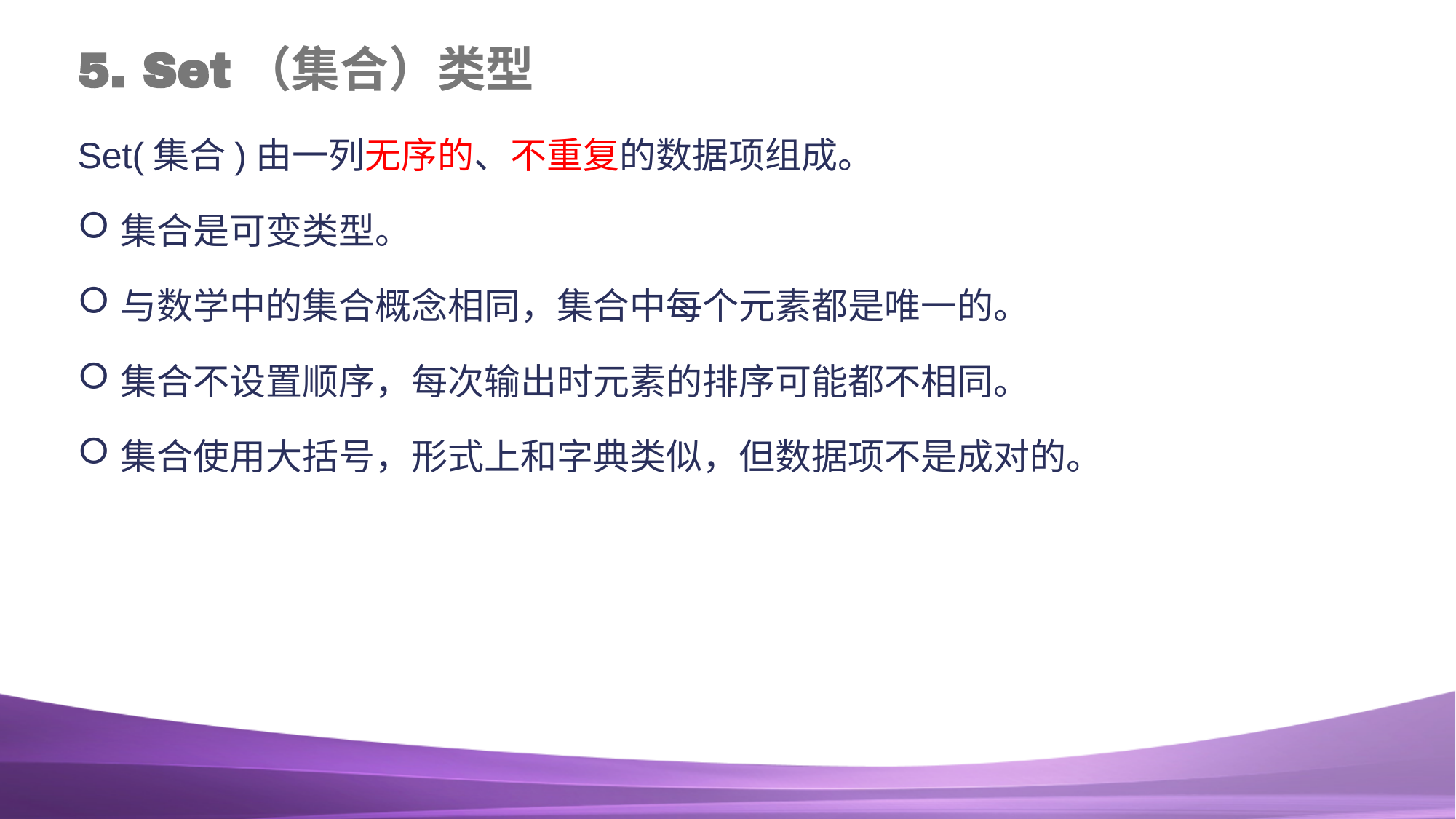

# 5. Set（集合）类型
Set(集合)由一列无序的、不重复的数据项组成。
集合是可变类型。
与数学中的集合概念相同，集合中每个元素都是唯一的。
集合不设置顺序，每次输出时元素的排序可能都不相同。
集合使用大括号，形式上和字典类似，但数据项不是成对的。